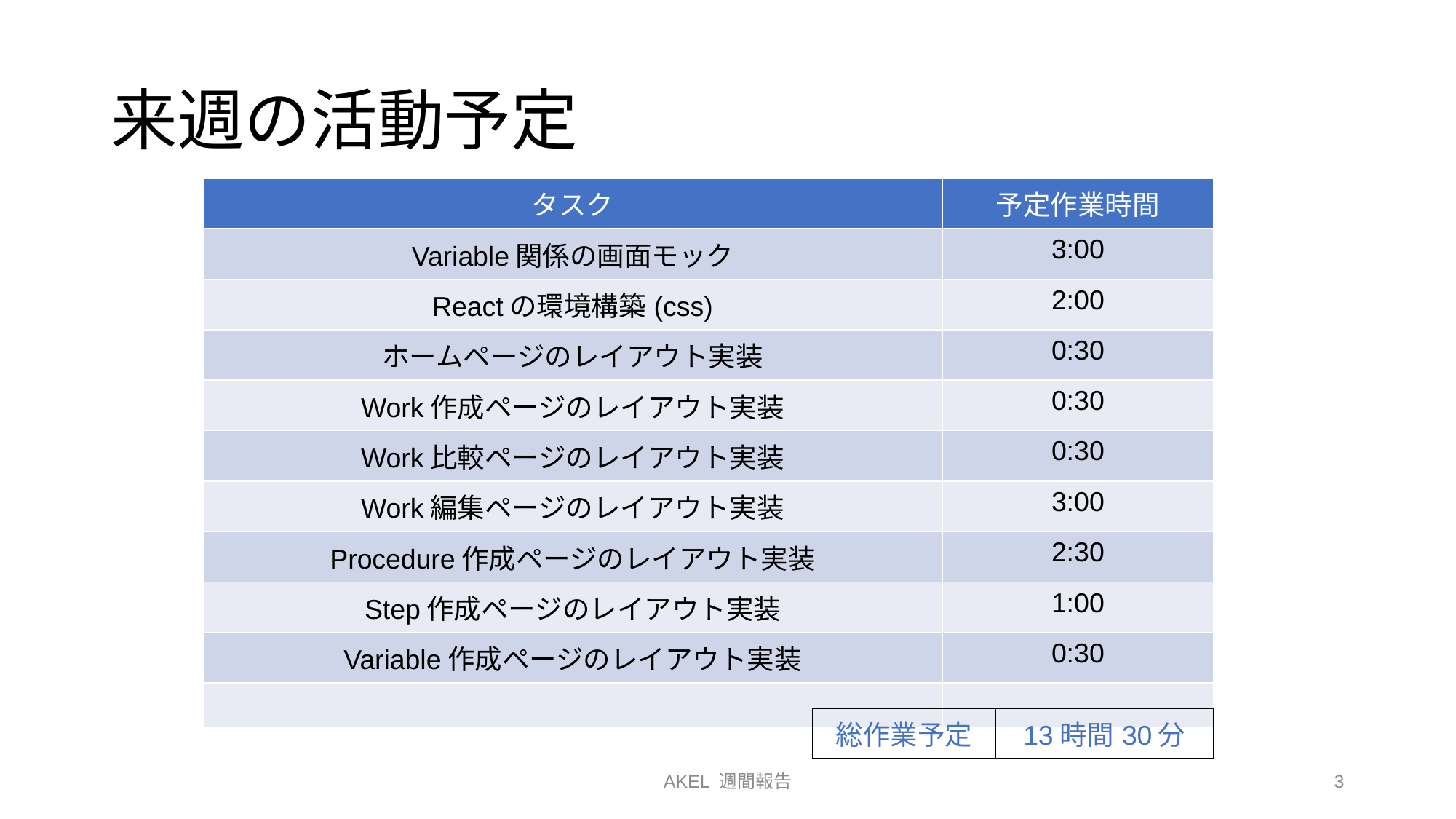

# 来週の活動予定
| タスク | 予定作業時間 |
| --- | --- |
| Variable関係の画面モック | 3:00 |
| Reactの環境構築(css) | 2:00 |
| ホームページのレイアウト実装 | 0:30 |
| Work作成ページのレイアウト実装 | 0:30 |
| Work比較ページのレイアウト実装 | 0:30 |
| Work編集ページのレイアウト実装 | 3:00 |
| Procedure作成ページのレイアウト実装 | 2:30 |
| Step作成ページのレイアウト実装 | 1:00 |
| Variable作成ページのレイアウト実装 | 0:30 |
|  |  |
| 総作業予定 | 13時間30分 |
| --- | --- |
AKEL 週間報告
3